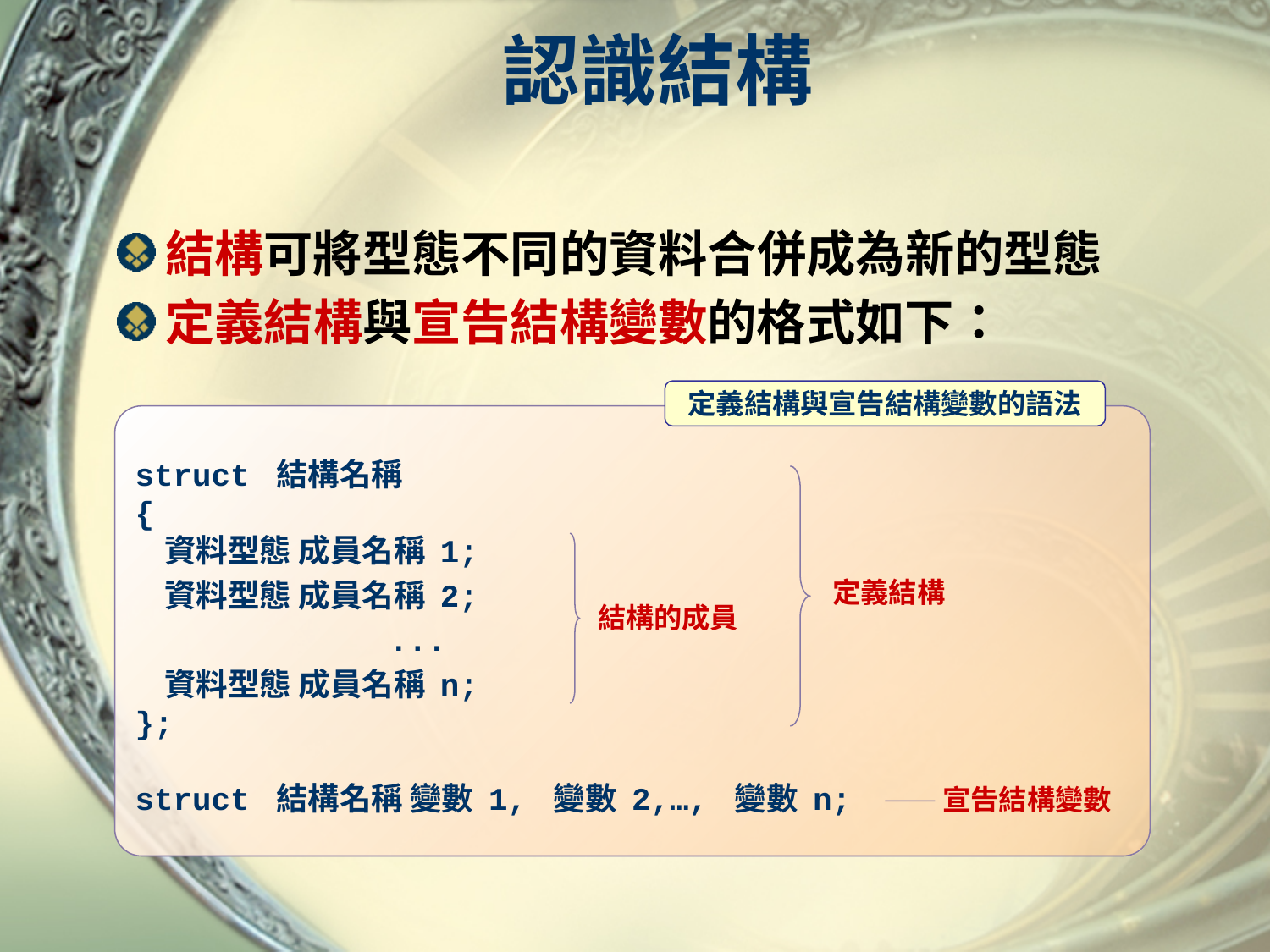

# 認識結構
結構可將型態不同的資料合併成為新的型態
定義結構與宣告結構變數的格式如下：
定義結構與宣告結構變數的語法
struct 結構名稱
{
   資料型態 成員名稱 1;
   資料型態 成員名稱 2;
	  	...
   資料型態 成員名稱 n;
};

struct 結構名稱 變數 1, 變數 2,…, 變數 n;

定義結構
結構的成員
宣告結構變數